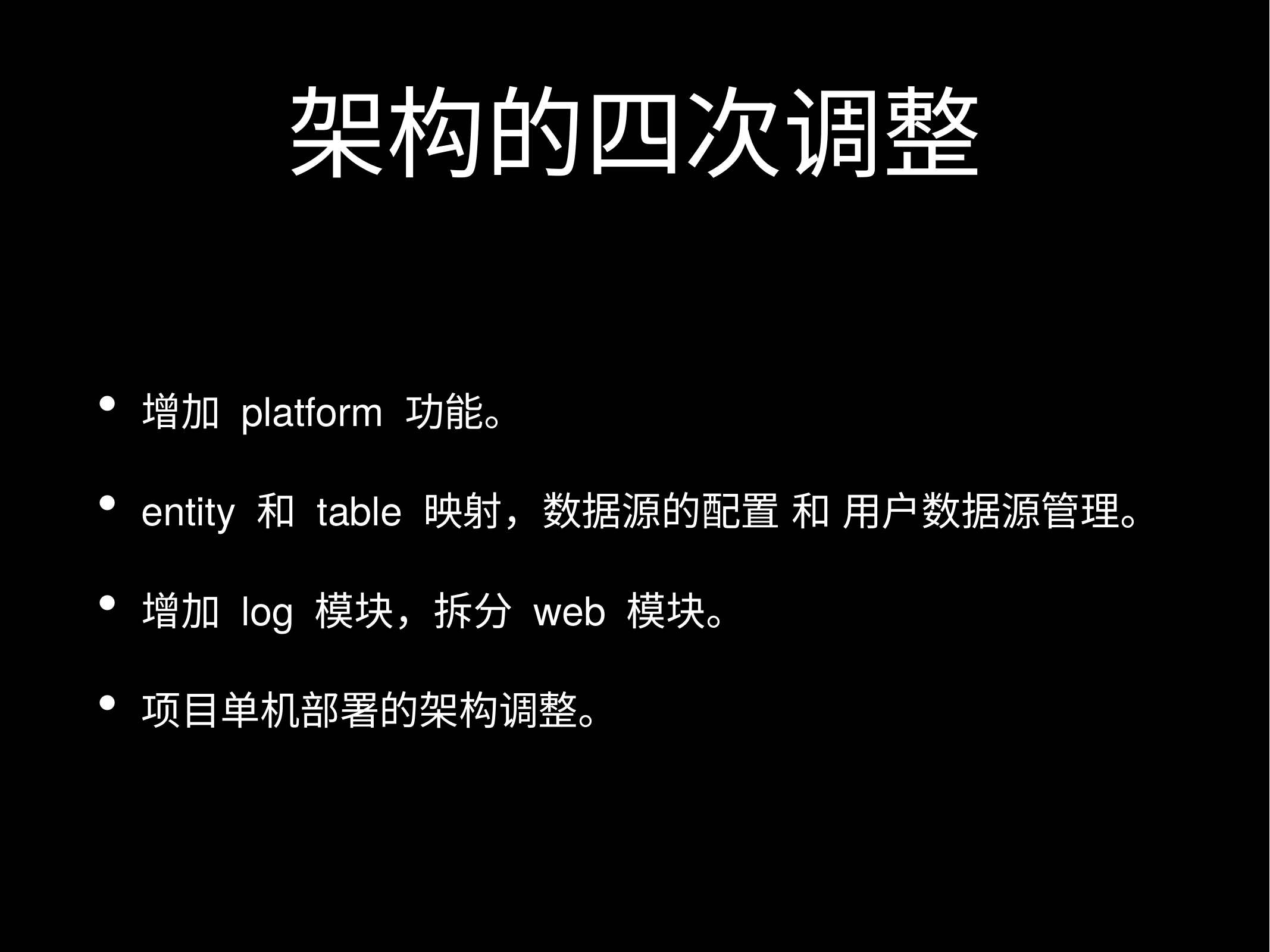

# 架构的四次调整
增加 platform 功能。
entity 和 table 映射，数据源的配置 和 用户数据源管理。
增加 log 模块，拆分 web 模块。
项目单机部署的架构调整。